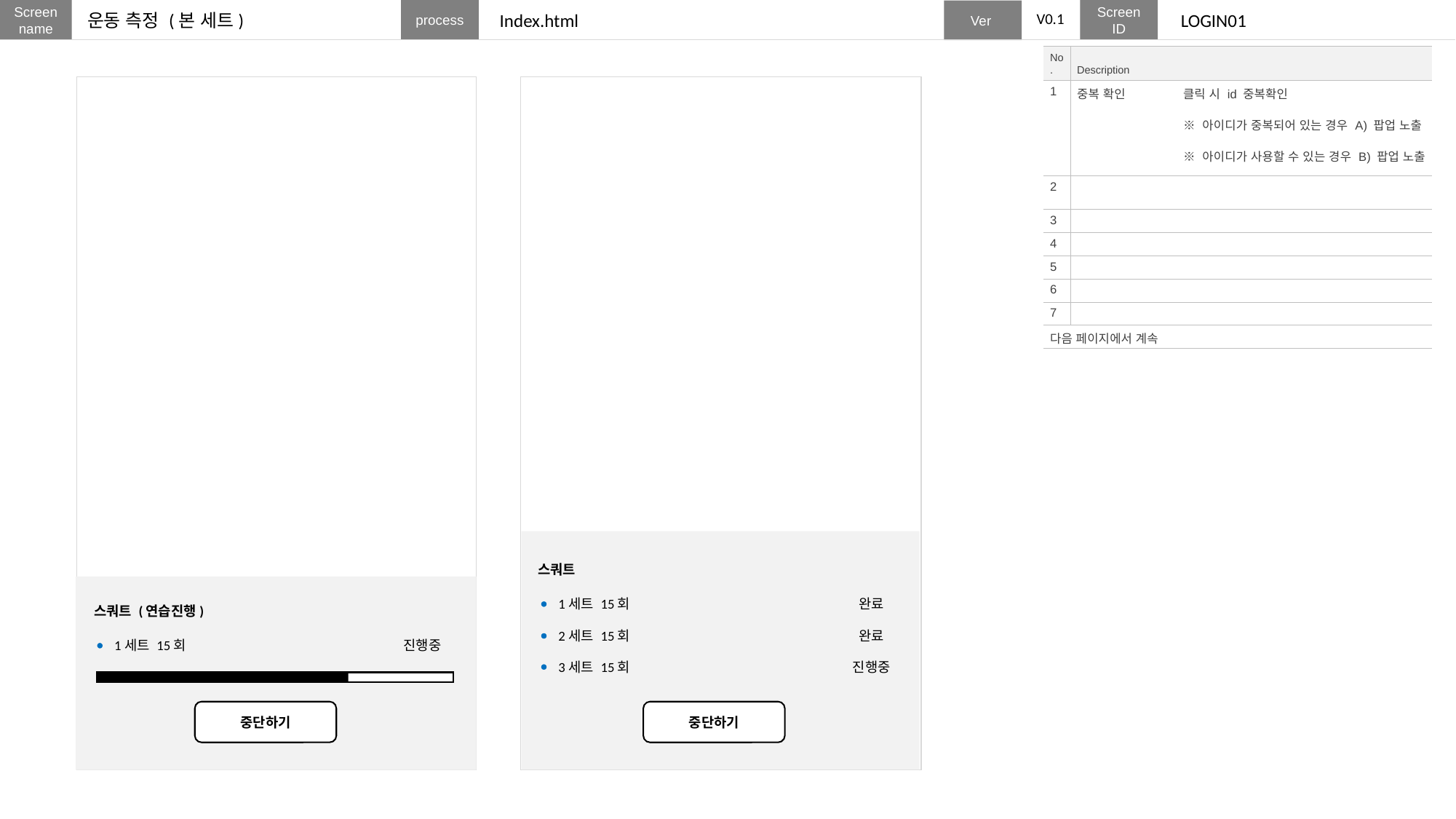

운동 측정 (본 세트)
Index.html
LOGIN01
| No. | Description |  |
| --- | --- | --- |
| 1 | 중복 확인 | 클릭 시 id 중복확인 ※ 아이디가 중복되어 있는 경우 A) 팝업 노출 ※ 아이디가 사용할 수 있는 경우 B) 팝업 노출 |
| 2 |  |  |
| 3 |  |  |
| 4 |  |  |
| 5 |  |  |
| 6 |  |  |
| 7 |  |  |
| 다음 페이지에서 계속 |  |  |

스쿼트

1세트 15회
완료
스쿼트 (연습진행)

2세트 15회
완료
1세트 15회
진행중

3세트 15회
진행중

중단하기
중단하기